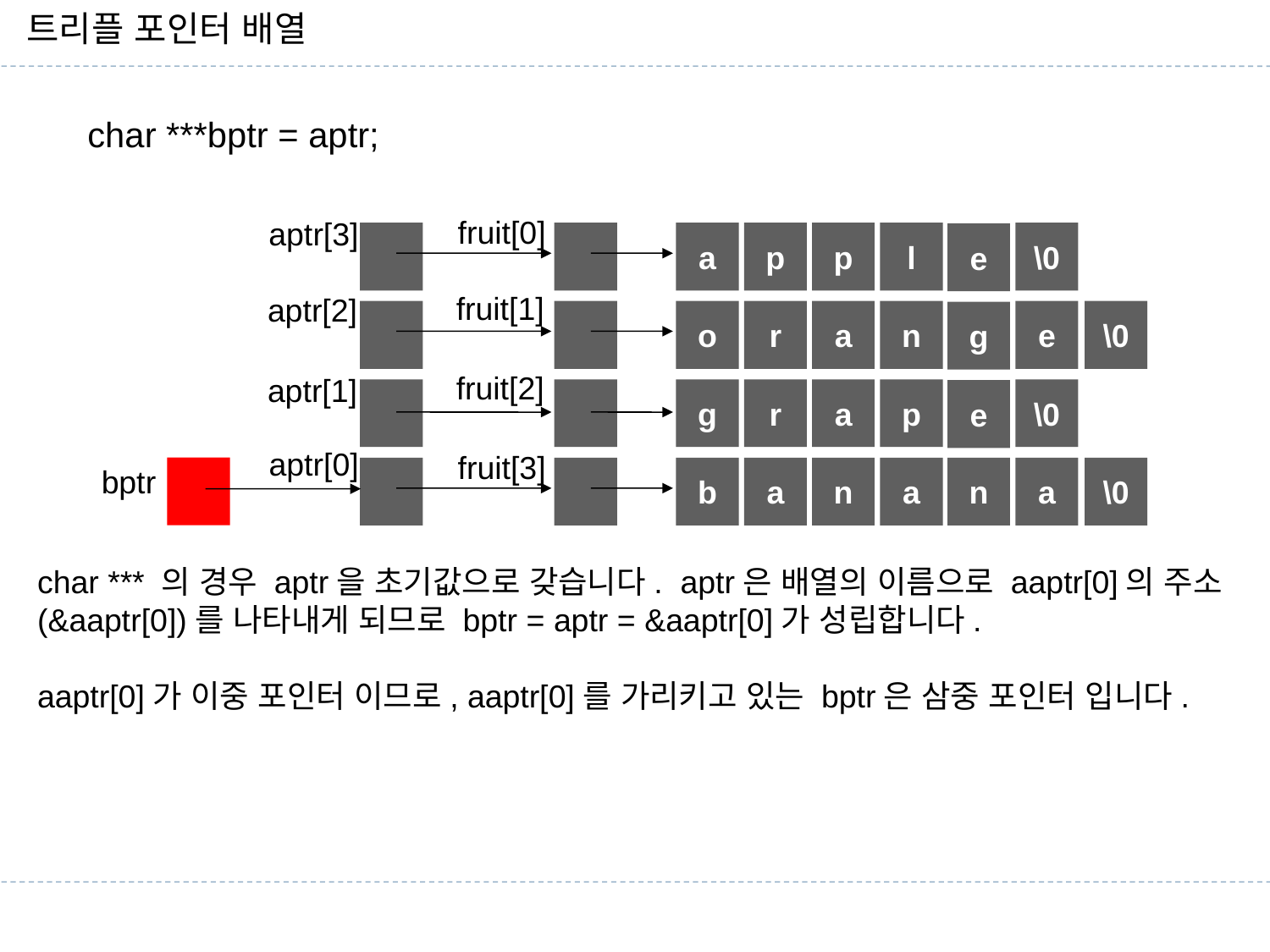

트리플 포인터 배열
char ***bptr = aptr;
fruit[0]
aptr[3]

a
p
p
l
\0
e

fruit[1]
aptr[2]

o
r
a
n
e
\0
g

fruit[2]
aptr[1]

g
r
a
p
\0
e

aptr[0]
fruit[3]
bptr

b
a
n
a
n
a
\0

char *** 의 경우 aptr을 초기값으로 갖습니다.  aptr은 배열의 이름으로 aaptr[0]의 주소 (&aaptr[0])를 나타내게 되므로 bptr = aptr = &aaptr[0]가 성립합니다.

aaptr[0]가 이중 포인터 이므로, aaptr[0]를 가리키고 있는 bptr은 삼중 포인터 입니다.